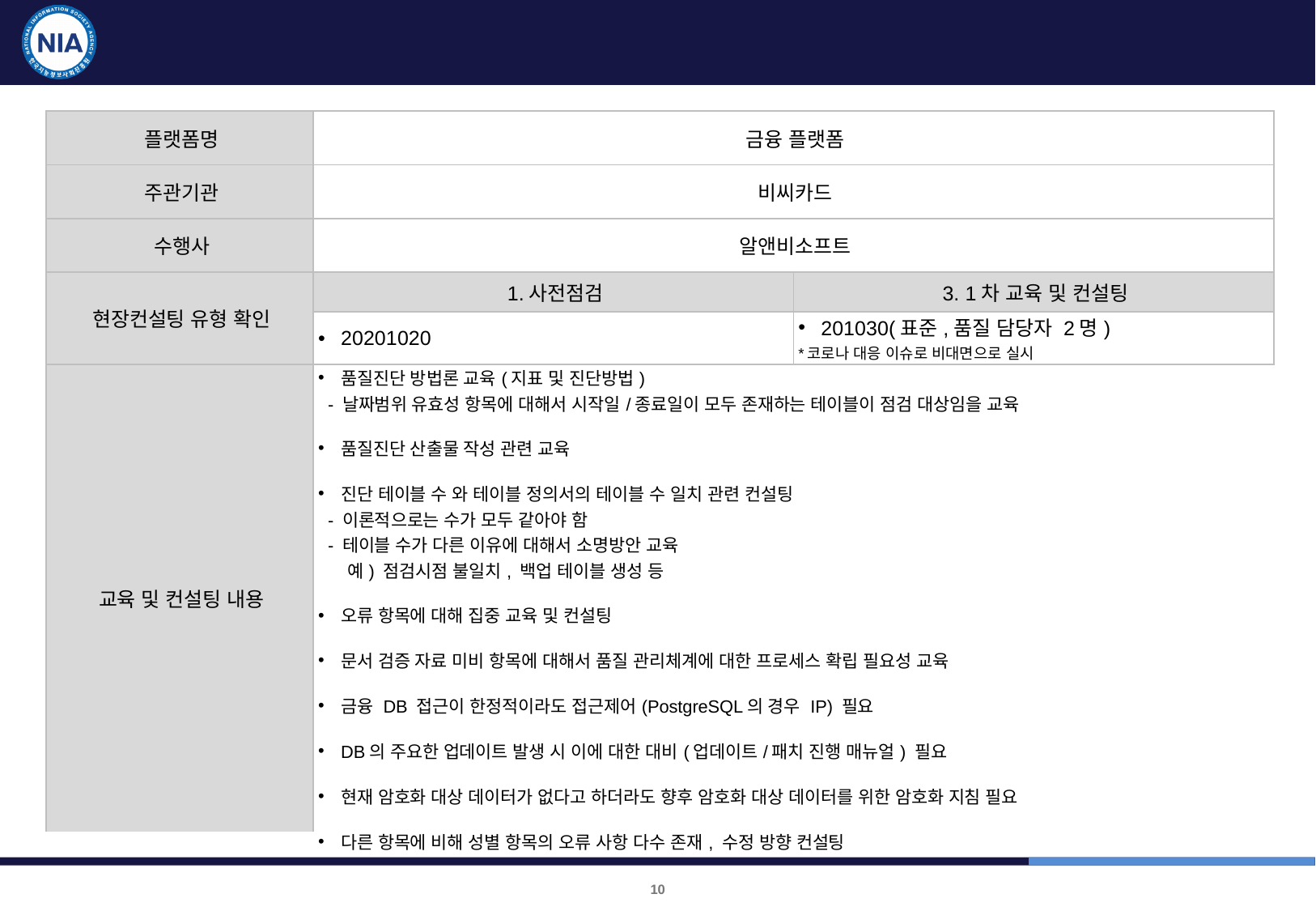

금융플랫폼 교육 및 컨설팅 결과
| 플랫폼명 | 금융 플랫폼 |  |
| --- | --- | --- |
| 주관기관 | 비씨카드 |  |
| 수행사 | 알앤비소프트 |  |
| 현장컨설팅 유형 확인 | 1.사전점검 | 3. 1차 교육 및 컨설팅 |
|  | 20201020 | 201030(표준,품질 담당자 2명) \*코로나 대응 이슈로 비대면으로 실시 |
| 교육 및 컨설팅 내용 | 품질진단 방법론 교육(지표 및 진단방법) - 날짜범위 유효성 항목에 대해서 시작일/종료일이 모두 존재하는 테이블이 점검 대상임을 교육 품질진단 산출물 작성 관련 교육 진단 테이블 수 와 테이블 정의서의 테이블 수 일치 관련 컨설팅 - 이론적으로는 수가 모두 같아야 함 - 테이블 수가 다른 이유에 대해서 소명방안 교육 예) 점검시점 불일치, 백업 테이블 생성 등 오류 항목에 대해 집중 교육 및 컨설팅 문서 검증 자료 미비 항목에 대해서 품질 관리체계에 대한 프로세스 확립 필요성 교육 금융 DB 접근이 한정적이라도 접근제어(PostgreSQL의 경우 IP) 필요 DB의 주요한 업데이트 발생 시 이에 대한 대비(업데이트/패치 진행 매뉴얼) 필요 현재 암호화 대상 데이터가 없다고 하더라도 향후 암호화 대상 데이터를 위한 암호화 지침 필요 다른 항목에 비해 성별 항목의 오류 사항 다수 존재, 수정 방향 컨설팅 |  |